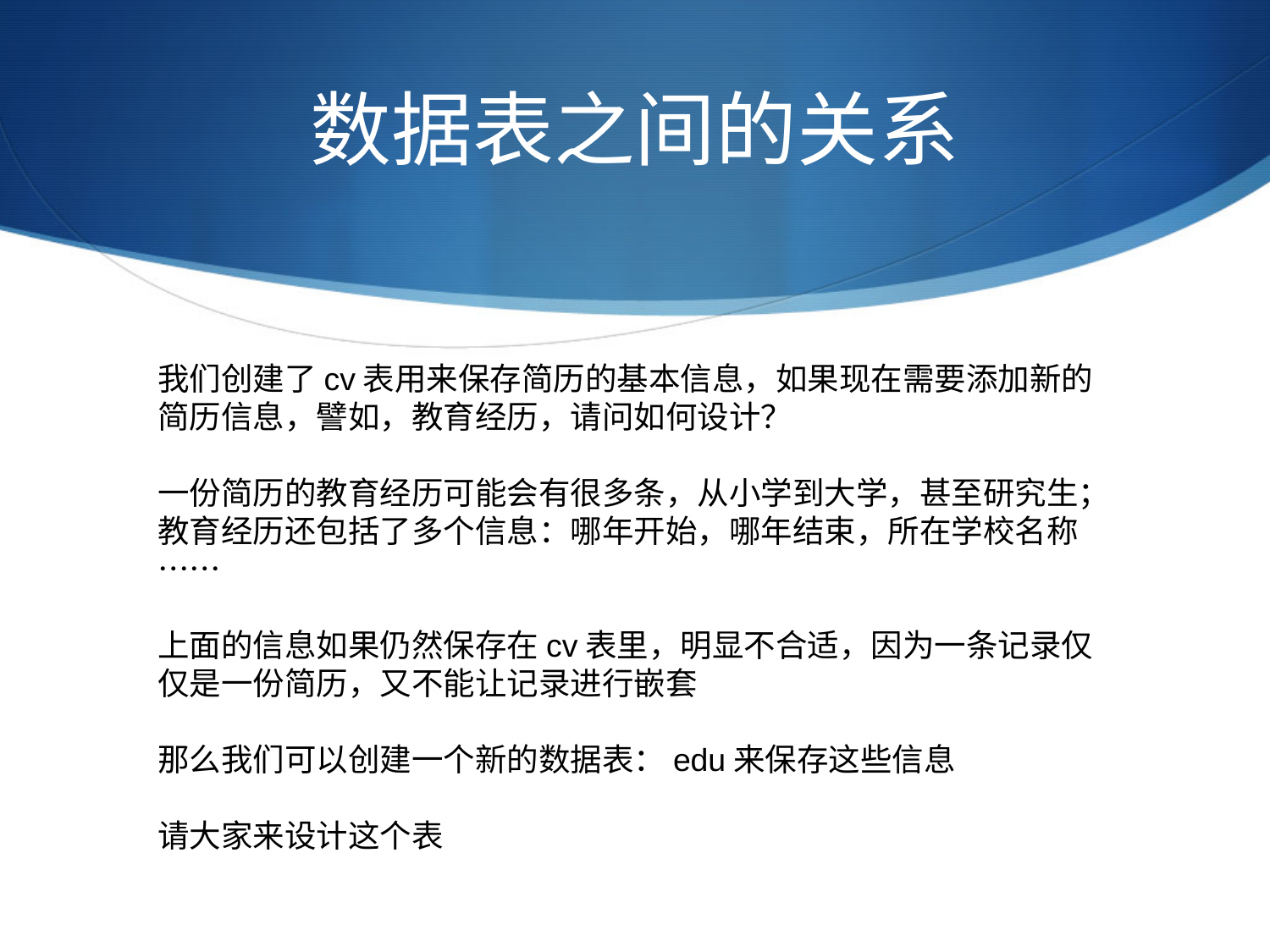

# 数据表之间的关系
我们创建了cv表用来保存简历的基本信息，如果现在需要添加新的简历信息，譬如，教育经历，请问如何设计？

一份简历的教育经历可能会有很多条，从小学到大学，甚至研究生；教育经历还包括了多个信息：哪年开始，哪年结束，所在学校名称……

上面的信息如果仍然保存在cv表里，明显不合适，因为一条记录仅仅是一份简历，又不能让记录进行嵌套

那么我们可以创建一个新的数据表：edu来保存这些信息

请大家来设计这个表